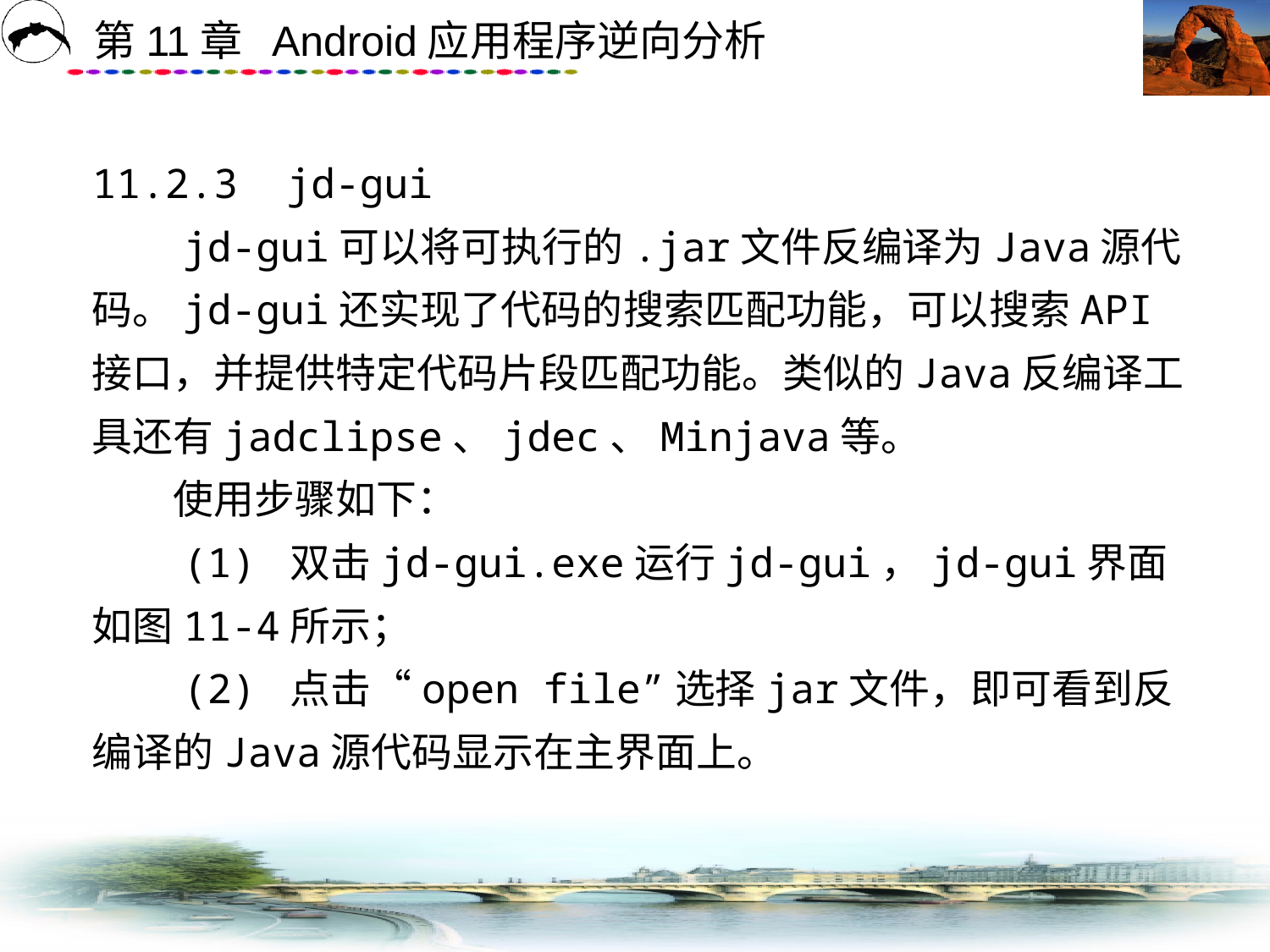

# 11.2.3  jd-gui 　　jd-gui可以将可执行的.jar文件反编译为Java源代码。jd-gui还实现了代码的搜索匹配功能，可以搜索API接口，并提供特定代码片段匹配功能。类似的Java反编译工具还有jadclipse、jdec、Minjava等。 　　使用步骤如下： 　　(1) 双击jd-gui.exe运行jd-gui，jd-gui界面如图11-4所示； 　　(2) 点击“open file”选择jar文件，即可看到反编译的Java源代码显示在主界面上。